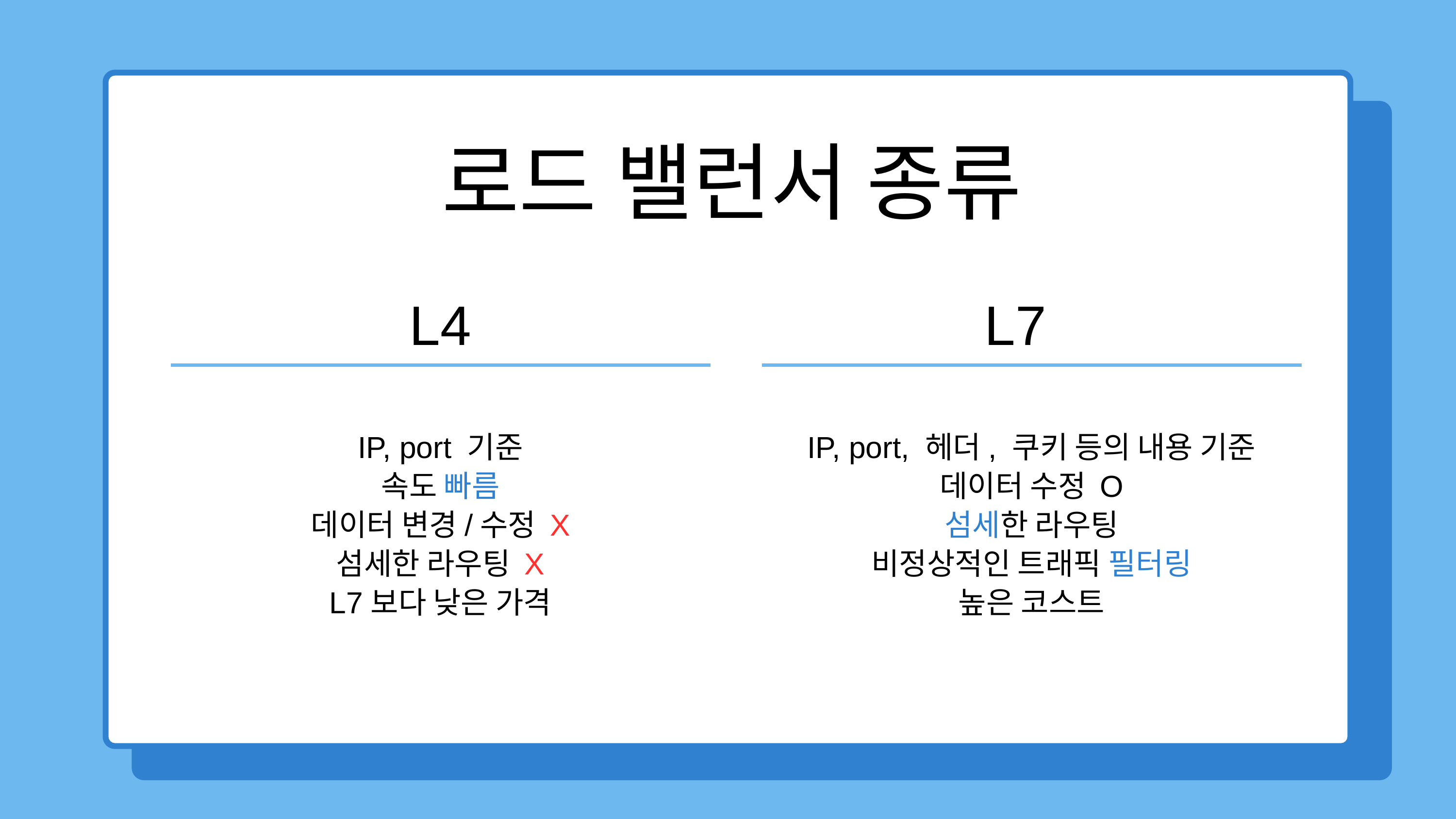

로드 밸런서 종류
L4
L7

IP, port 기준
속도 빠름
데이터 변경/수정 X
섬세한 라우팅 X
L7보다 낮은 가격
IP, port, 헤더, 쿠키 등의 내용 기준
데이터 수정 O
섬세한 라우팅
비정상적인 트래픽 필터링
높은 코스트